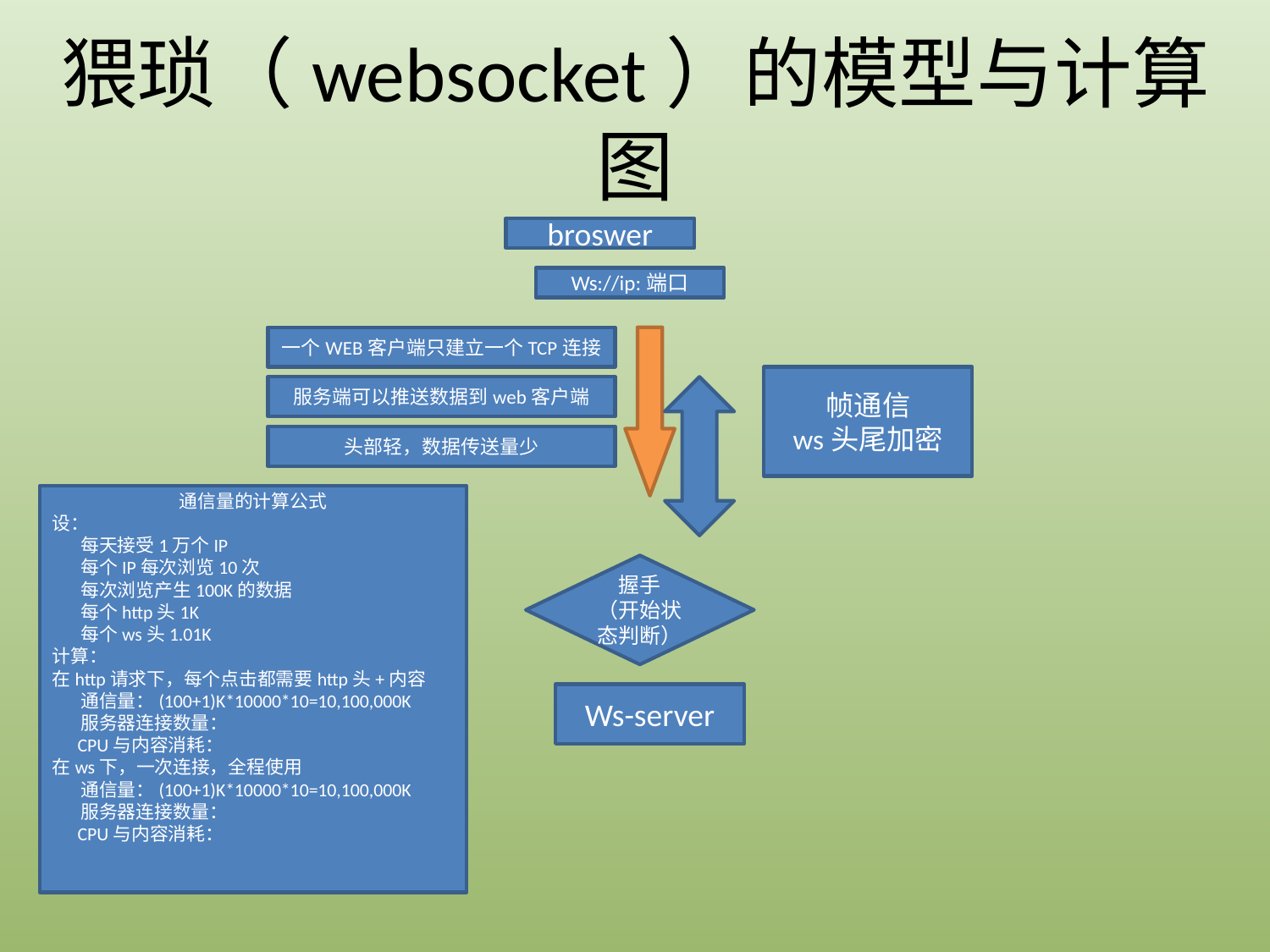

# 猥琐（websocket）的模型与计算图
broswer
Ws://ip:端口
一个WEB客户端只建立一个TCP连接
帧通信
ws头尾加密
服务端可以推送数据到web客户端

头部轻，数据传送量少
通信量的计算公式
设：
      每天接受1万个IP
      每个IP每次浏览10次
      每次浏览产生100K的数据
      每个http头1K
      每个ws头1.01K
计算：
在http请求下，每个点击都需要http头+内容
      通信量：(100+1)K*10000*10=10,100,000K
      服务器连接数量：
      CPU与内容消耗：
在ws下，一次连接，全程使用
      通信量：(100+1)K*10000*10=10,100,000K
      服务器连接数量：
      CPU与内容消耗：

握手
（开始状态判断）
Ws-server